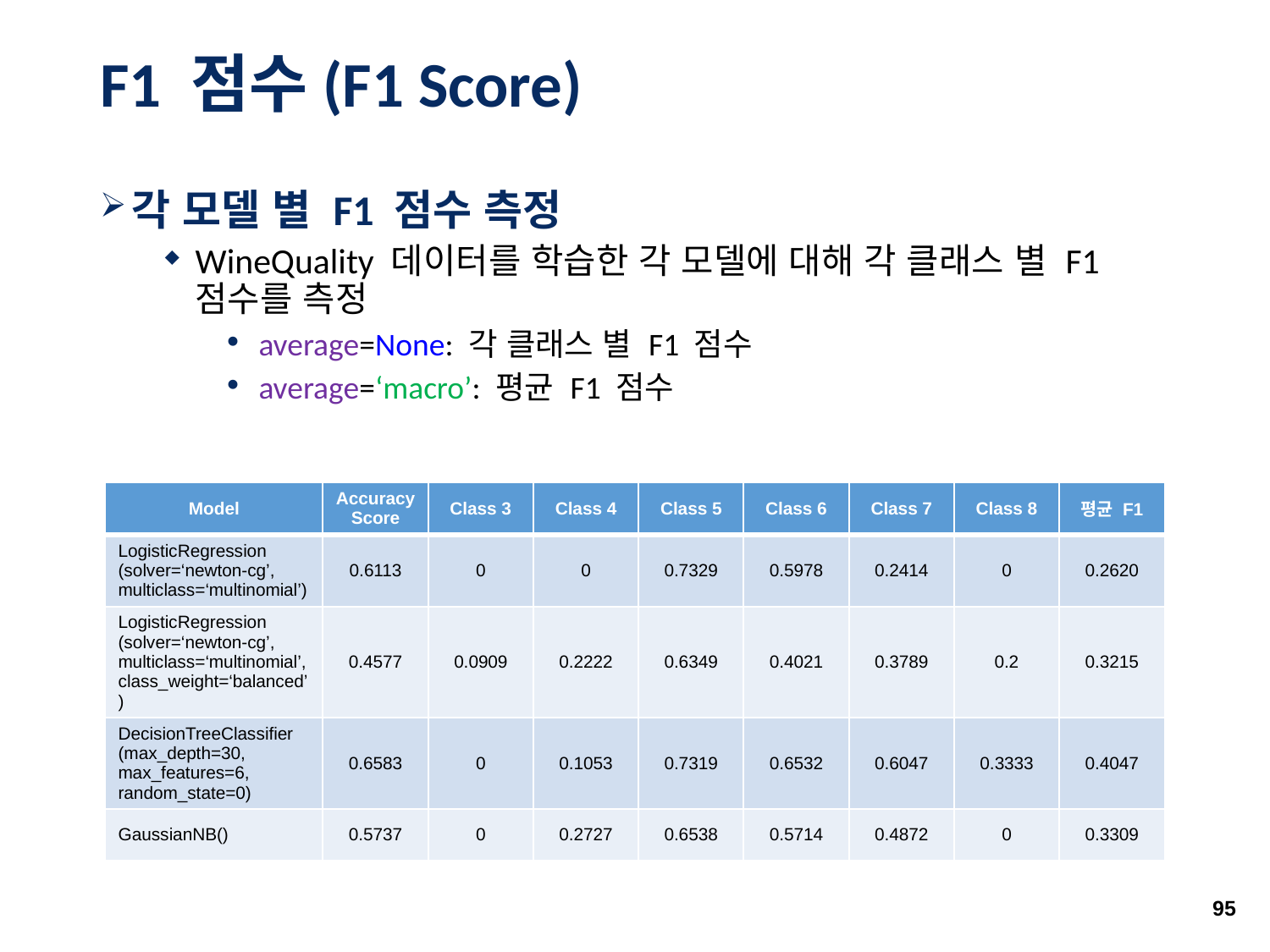

# F1 점수(F1 Score)
각 모델 별 F1 점수 측정
WineQuality 데이터를 학습한 각 모델에 대해 각 클래스 별 F1 점수를 측정
average=None: 각 클래스 별 F1 점수
average=‘macro’: 평균 F1 점수
| Model | Accuracy Score | Class 3 | Class 4 | Class 5 | Class 6 | Class 7 | Class 8 | 평균 F1 |
| --- | --- | --- | --- | --- | --- | --- | --- | --- |
| LogisticRegression (solver=‘newton-cg’, multiclass=‘multinomial’) | 0.6113 | 0 | 0 | 0.7329 | 0.5978 | 0.2414 | 0 | 0.2620 |
| LogisticRegression (solver=‘newton-cg’, multiclass=‘multinomial’, class\_weight=‘balanced’) | 0.4577 | 0.0909 | 0.2222 | 0.6349 | 0.4021 | 0.3789 | 0.2 | 0.3215 |
| DecisionTreeClassifier (max\_depth=30, max\_features=6, random\_state=0) | 0.6583 | 0 | 0.1053 | 0.7319 | 0.6532 | 0.6047 | 0.3333 | 0.4047 |
| GaussianNB() | 0.5737 | 0 | 0.2727 | 0.6538 | 0.5714 | 0.4872 | 0 | 0.3309 |
95